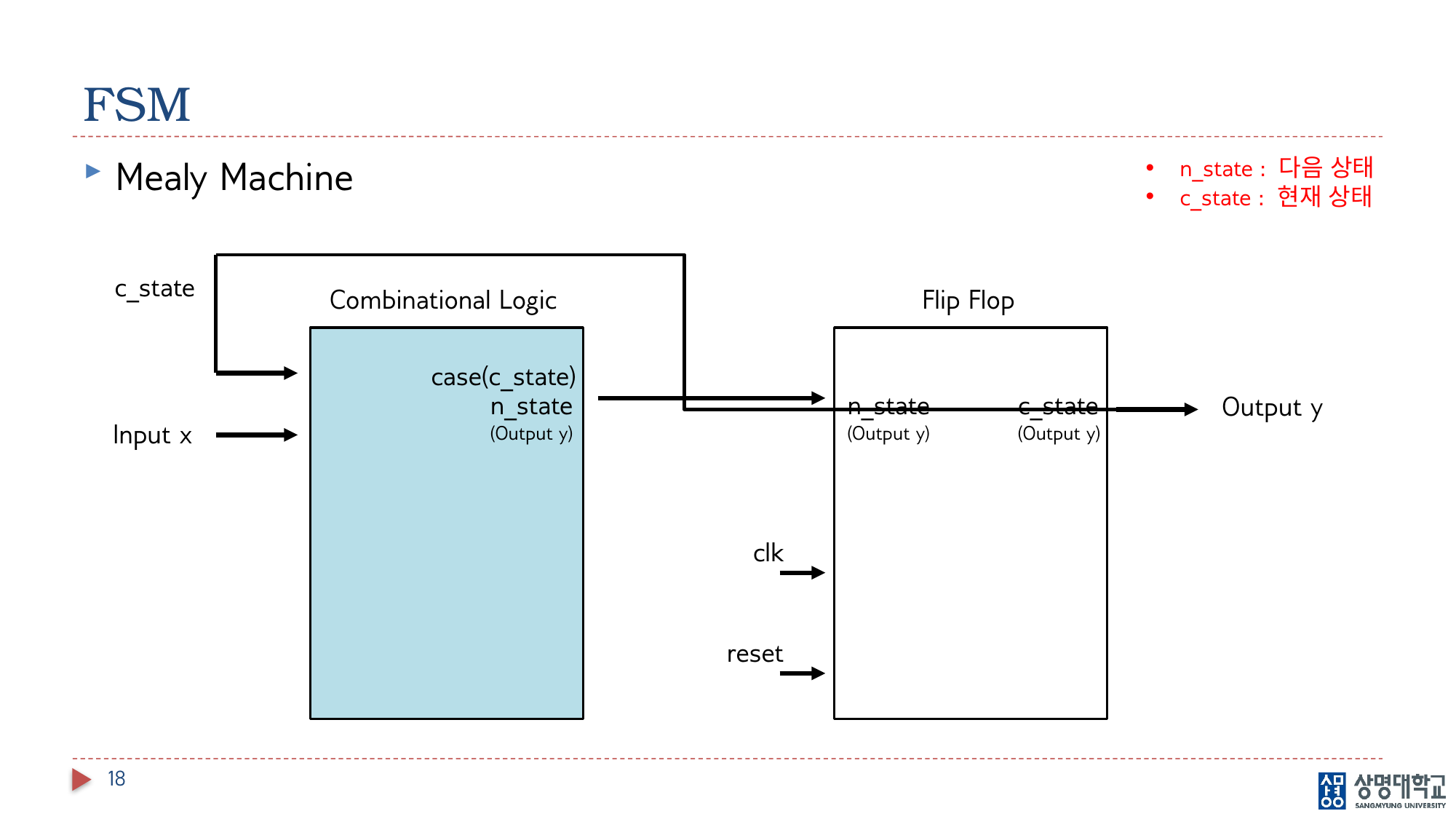

# FSM
Mealy Machine
n_state : 다음 상태
c_state : 현재 상태
c_state

Combinational Logic
Flip Flop

case(c_state)
n_state
(Output y)
n_state
(Output y)
c_state
(Output y)

Output y
Input x
clk
reset
18